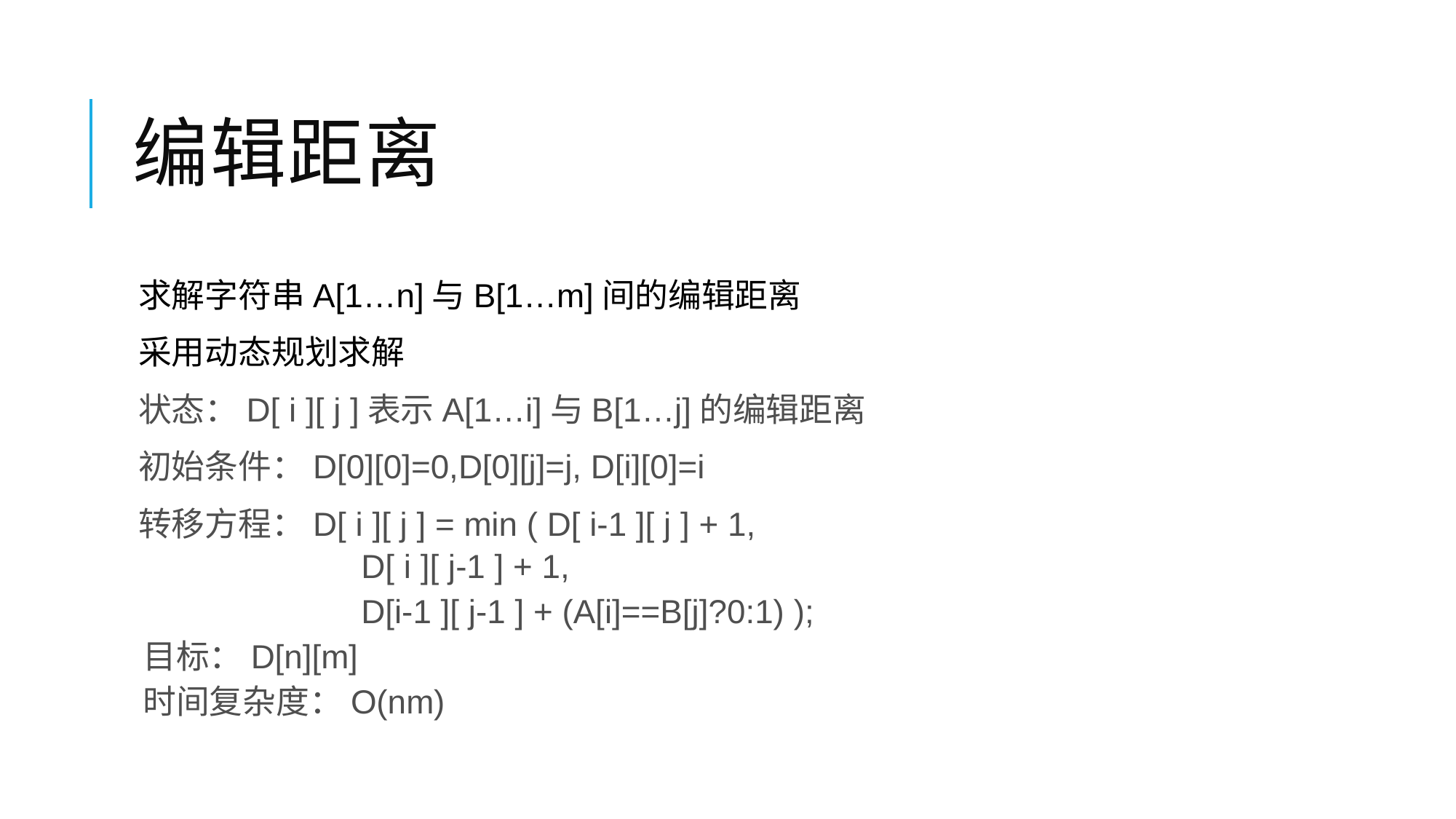

# 编辑距离
求解字符串A[1…n]与B[1…m]间的编辑距离
采用动态规划求解
状态：D[ i ][ j ]表示A[1…i]与B[1…j]的编辑距离
初始条件：D[0][0]=0,D[0][j]=j, D[i][0]=i
转移方程：D[ i ][ j ] = min ( D[ i-1 ][ j ] + 1,
		D[ i ][ j-1 ] + 1,
		D[i-1 ][ j-1 ] + (A[i]==B[j]?0:1) );
目标：D[n][m]
时间复杂度：O(nm)